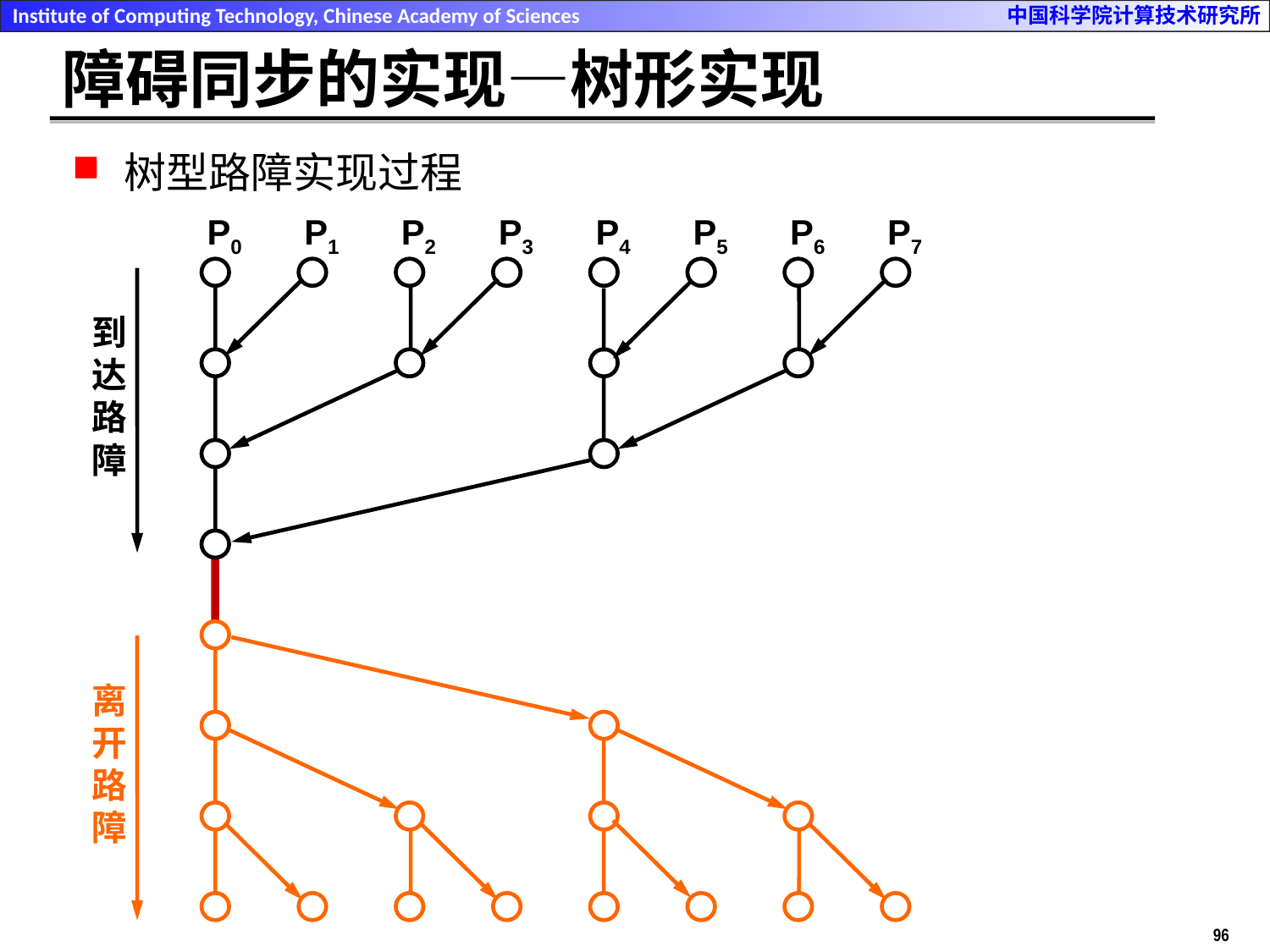

# 障碍同步的实现—树形实现
树型路障实现过程
P0
P1
P2
P3
P4
P5
P6
P7

到达路障

离开路障